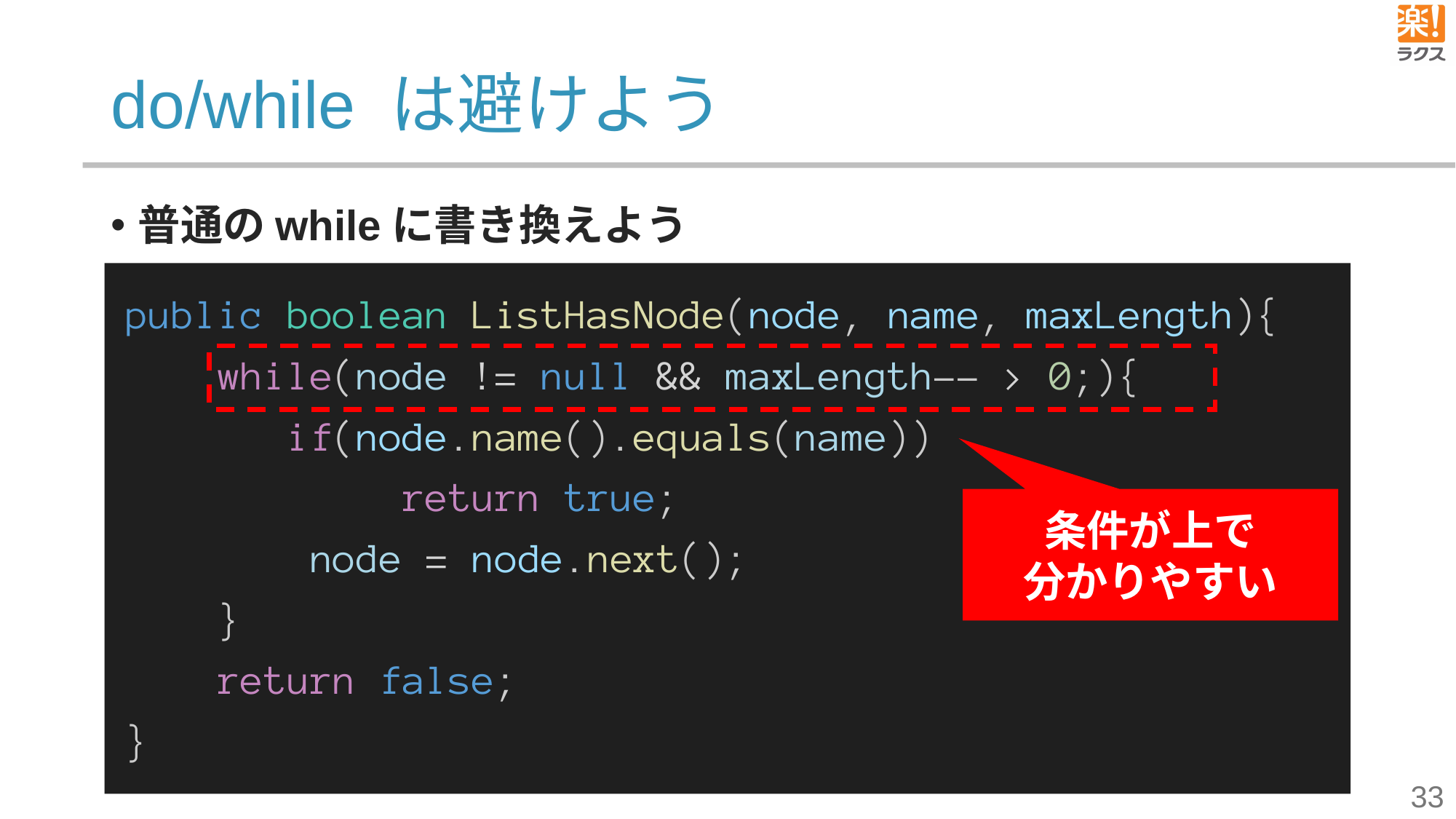

# do/while は避けよう
普通のwhileに書き換えよう
public boolean ListHasNode(node, name, maxLength){
    while(node != null && maxLength-- > 0;){
       if(node.name().equals(name))
            return true;
        node = node.next();
    }
    return false;
}

条件が上で
分かりやすい
33